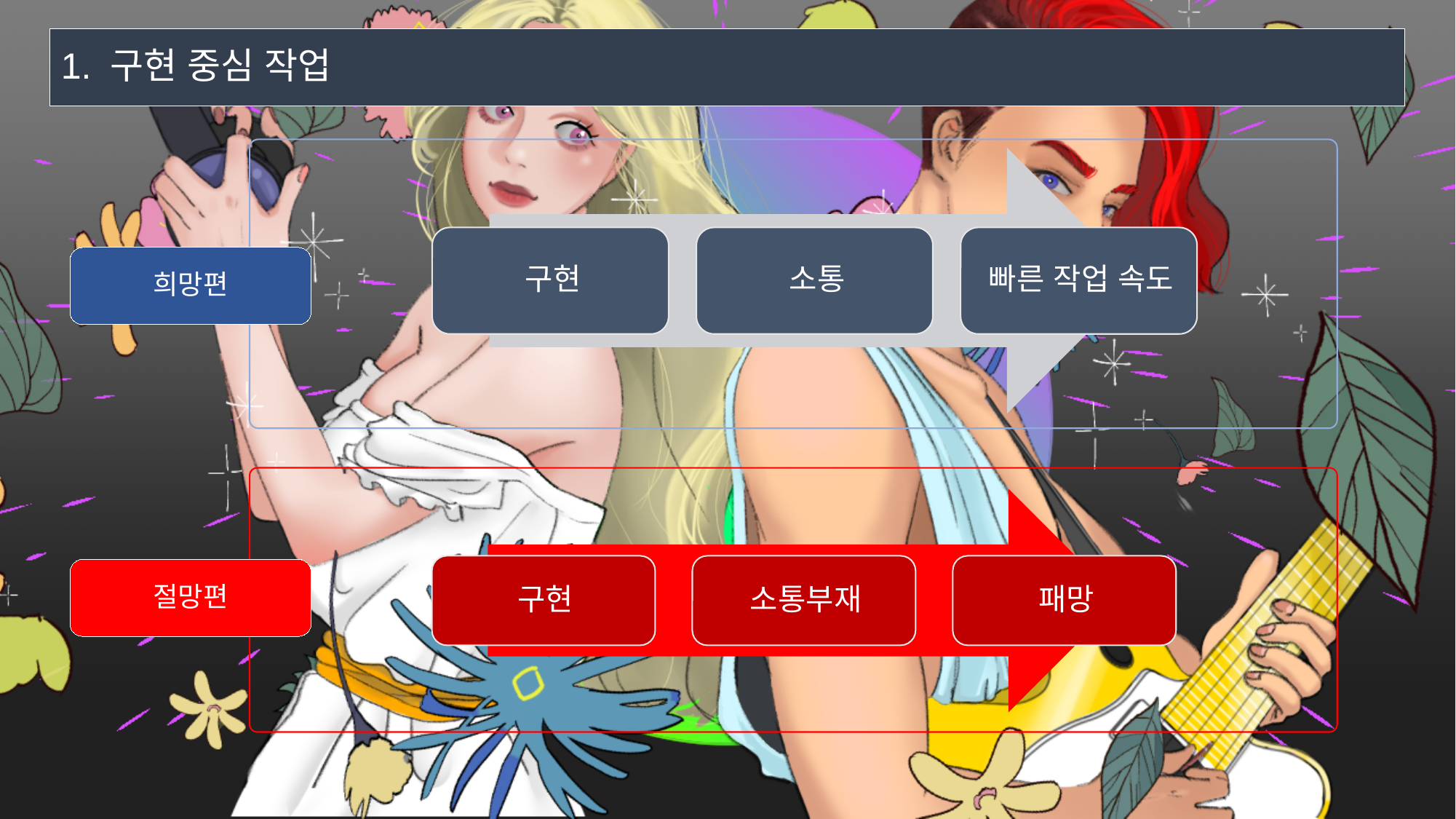

# 1. 구현 중심 작업

구현
소통
빠른 작업 속도
희망편

구현
소통부재
패망
절망편